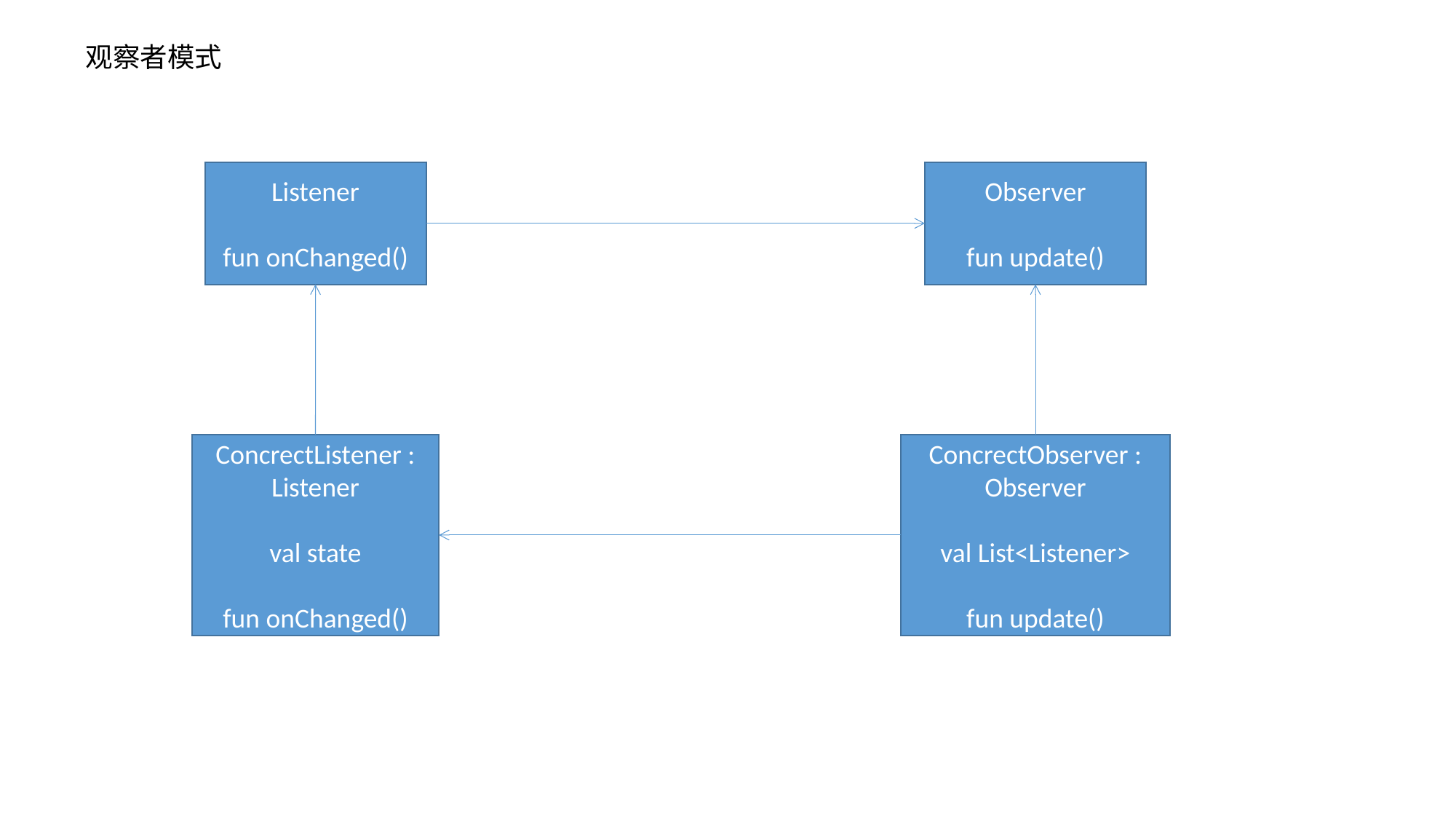

观察者模式
Listener

fun onChanged()
Observer

fun update()
ConcrectListener : Listener

val state

fun onChanged()
ConcrectObserver : Observer

val List<Listener>

fun update()